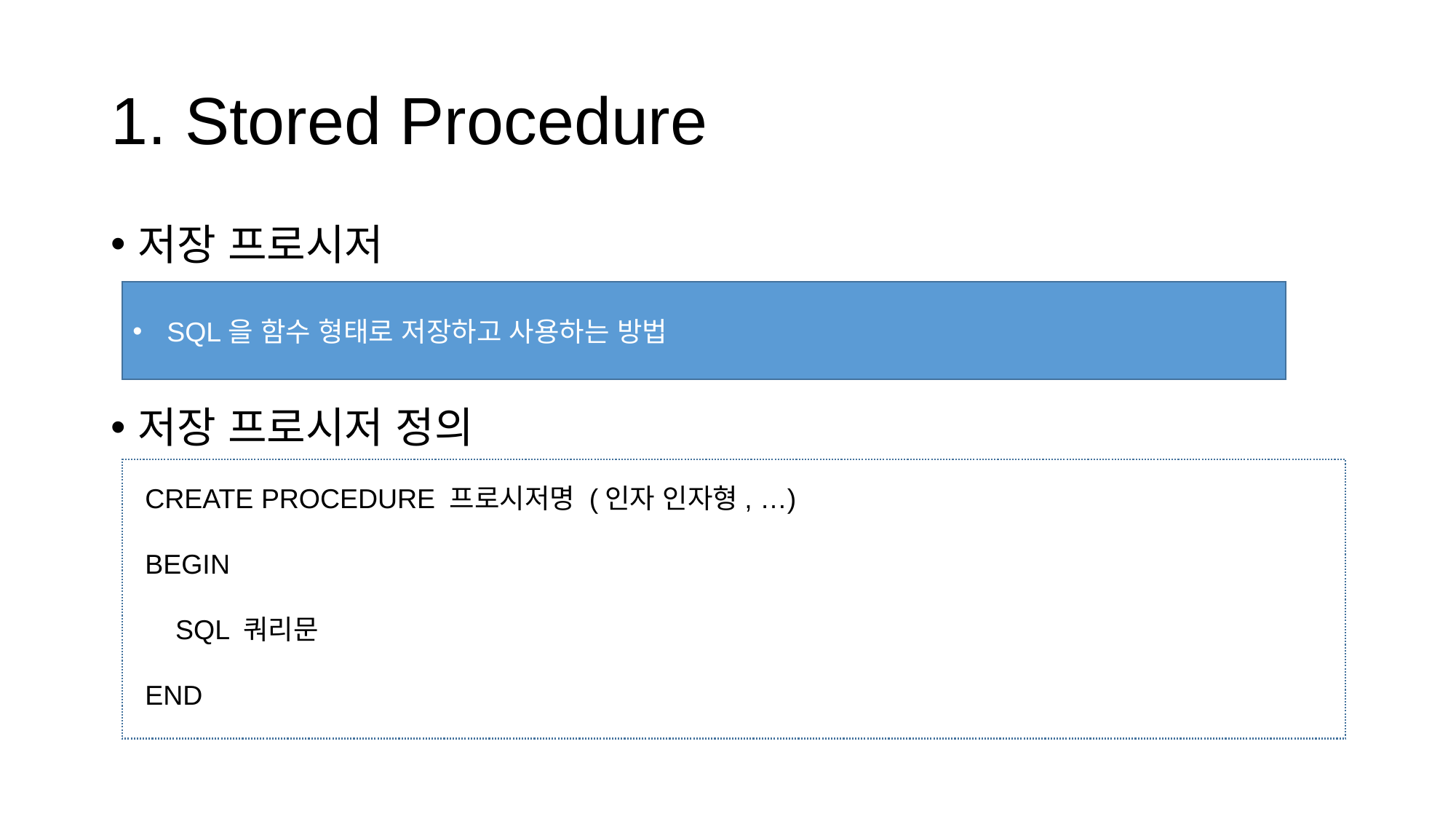

# 1. Stored Procedure
저장 프로시저

저장 프로시저 정의
SQL을 함수 형태로 저장하고 사용하는 방법

CREATE PROCEDURE 프로시저명 (인자 인자형, …)

BEGIN

    SQL 쿼리문

END